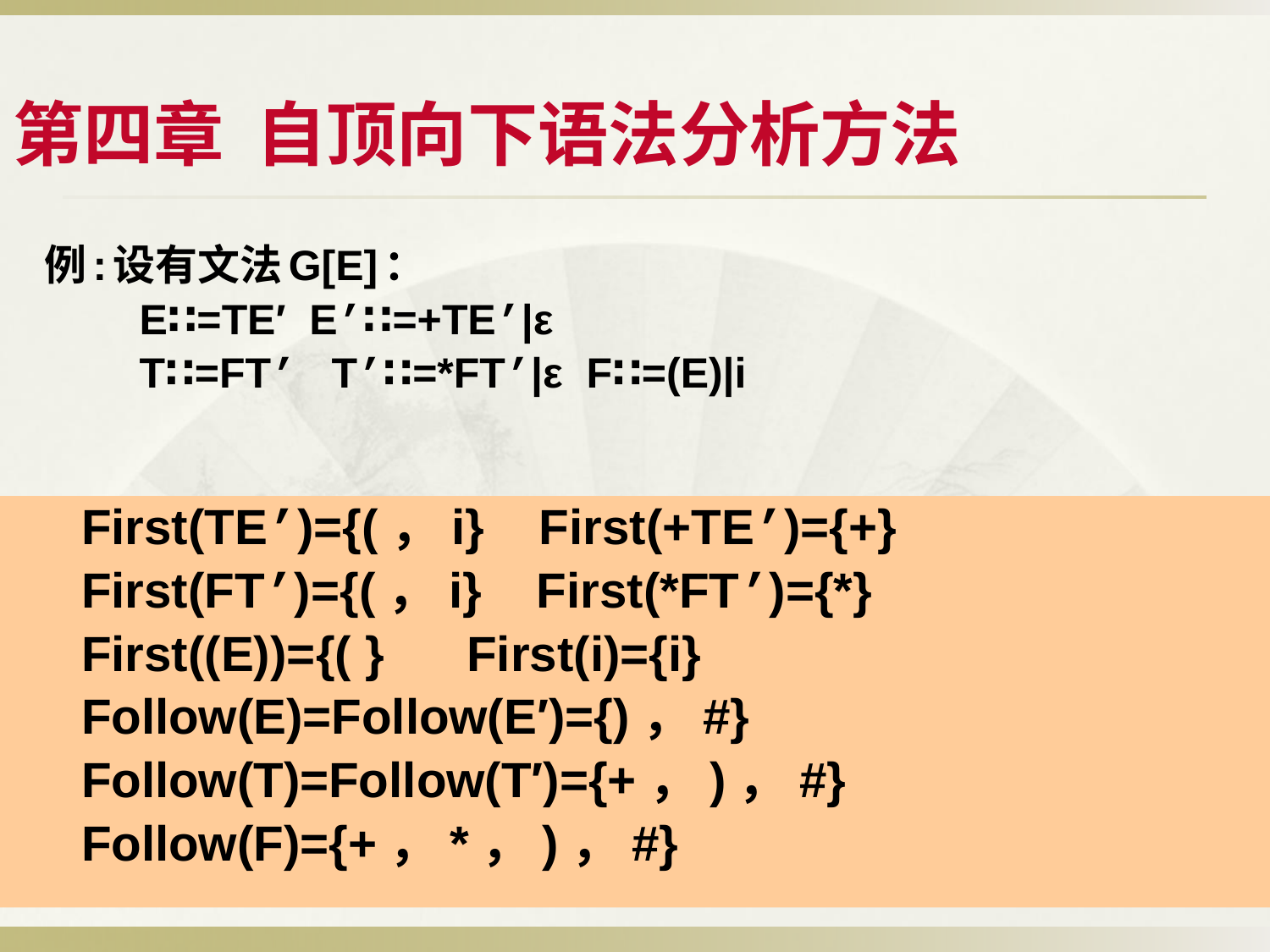

# 第四章  自顶向下语法分析方法

例:设有文法G[E]：
        E∷=TE′  E’∷=+TE’|ε
        T∷=FT’   T’∷=*FT’|ε  F∷=(E)|i

     First(TE’)={(，i}    First(+TE’)={+}
     First(FT’)={(，i}    First(*FT’)={*}
     First((E))={( }      First(i)={i}
     Follow(E)=Follow(E′)={)，#}
     Follow(T)=Follow(T′)={+，)，#}
     Follow(F)={+，*，)，#}